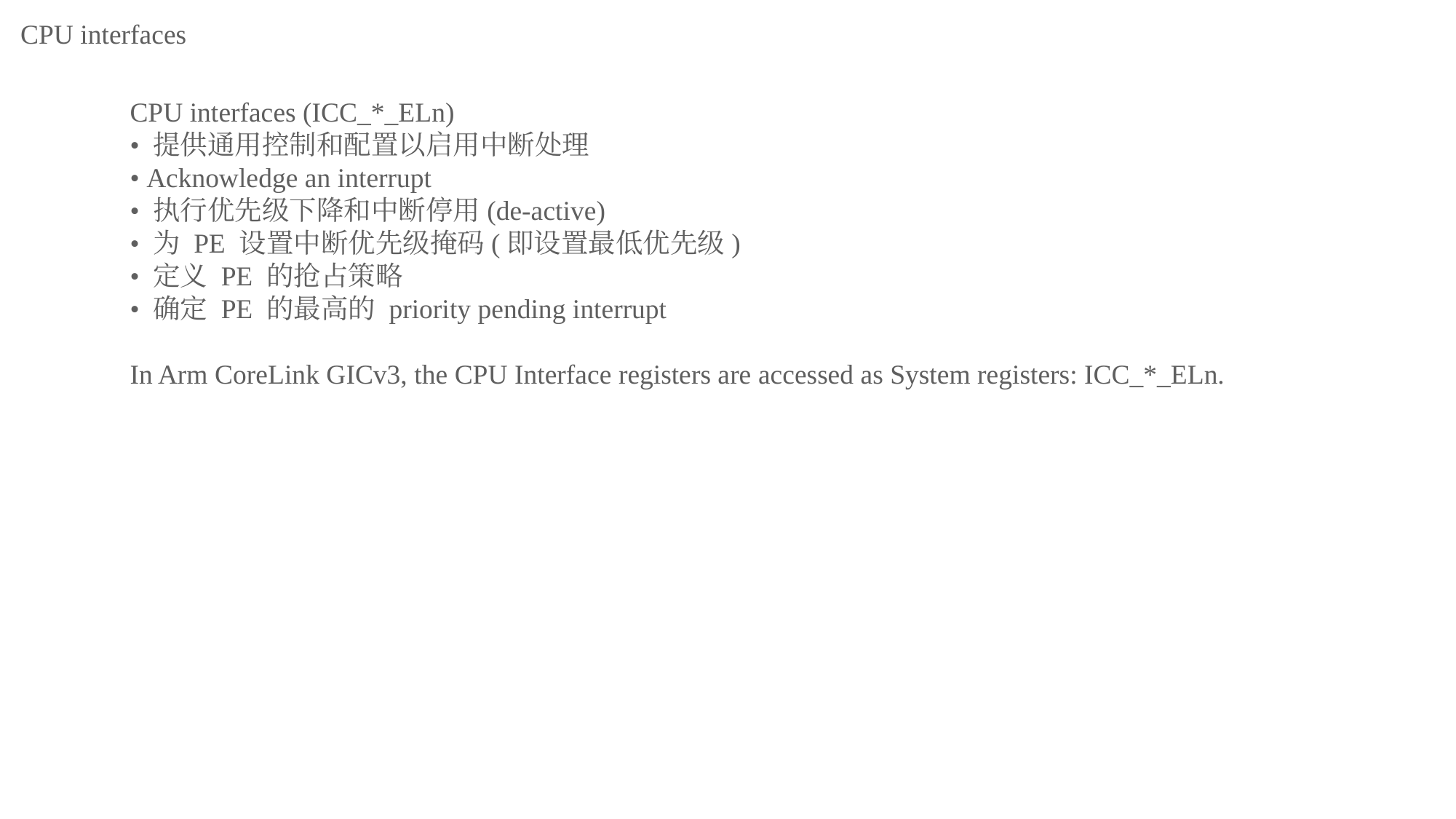

CPU interfaces
CPU interfaces (ICC_*_ELn)
• 提供通用控制和配置以启用中断处理
• Acknowledge an interrupt
• 执行优先级下降和中断停用(de-active)
• 为 PE 设置中断优先级掩码(即设置最低优先级)
• 定义 PE 的抢占策略
• 确定 PE 的最高的 priority pending interrupt

In Arm CoreLink GICv3, the CPU Interface registers are accessed as System registers: ICC_*_ELn.